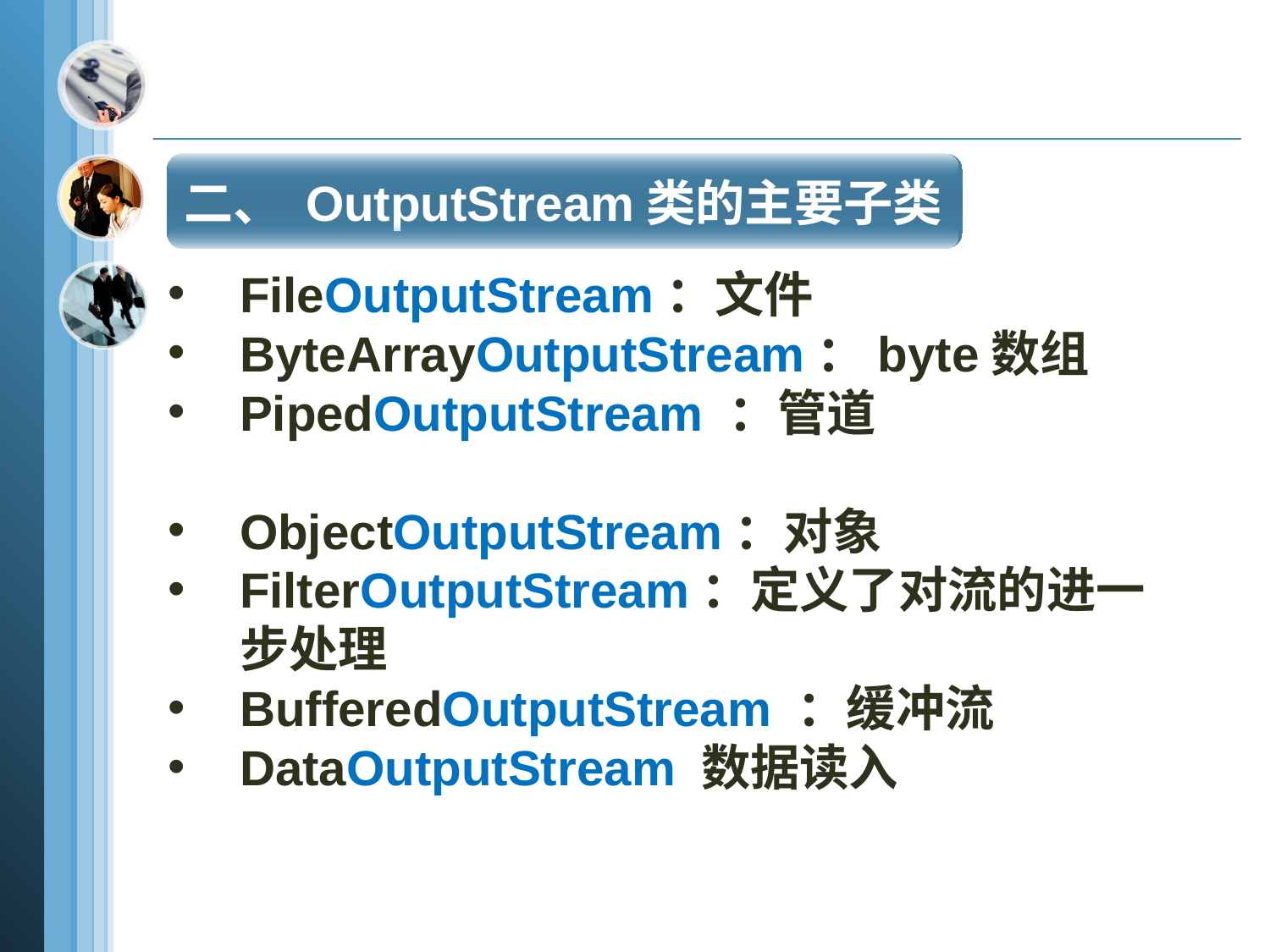

二、 OutputStream类的主要子类

FileOutputStream：文件
ByteArrayOutputStream：byte数组
PipedOutputStream ：管道

ObjectOutputStream：对象
FilterOutputStream：定义了对流的进一步处理
BufferedOutputStream ：缓冲流
DataOutputStream 数据读入